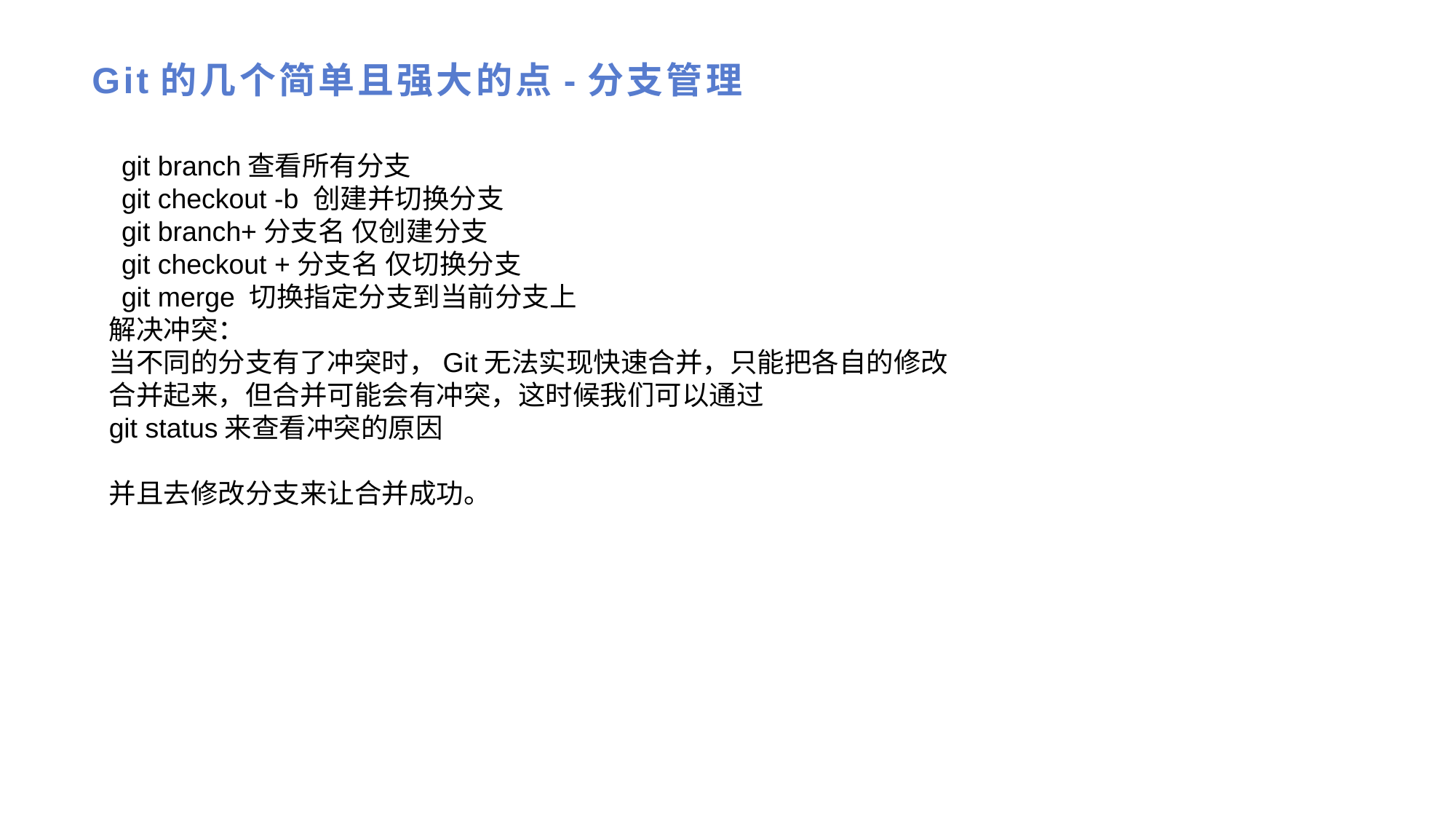

# Git的几个简单且强大的点-分支管理
git branch查看所有分支
git checkout -b 创建并切换分支
git branch+分支名 仅创建分支
git checkout +分支名 仅切换分支
git merge 切换指定分支到当前分支上
解决冲突：
当不同的分支有了冲突时，Git无法实现快速合并，只能把各自的修改合并起来，但合并可能会有冲突，这时候我们可以通过
git status来查看冲突的原因

并且去修改分支来让合并成功。